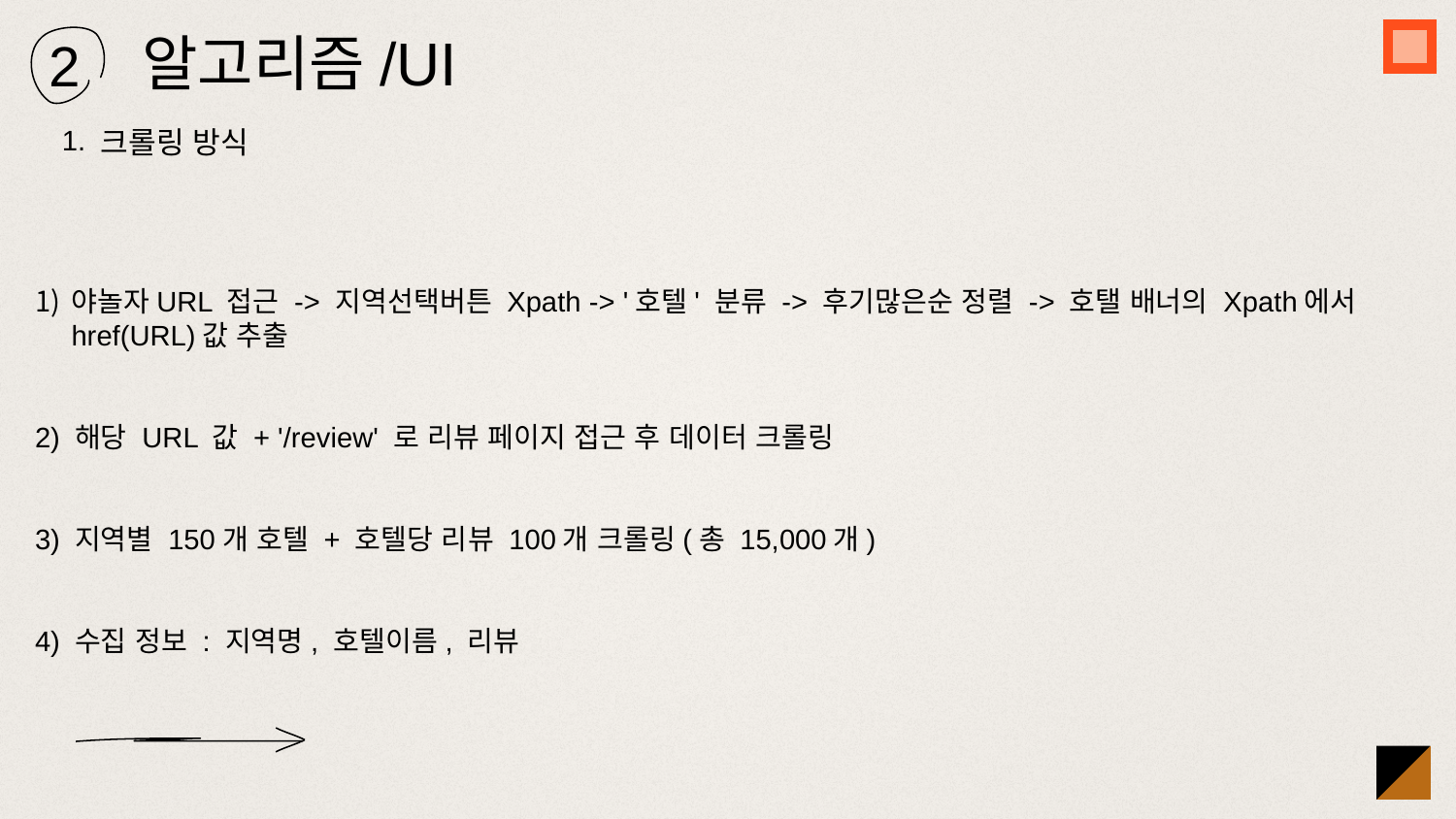

# 알고리즘/UI

2
크롤링 방식
1.

야놀자URL 접근 -> 지역선택버튼 Xpath -> '호텔' 분류 -> 후기많은순 정렬 -> 호탤 배너의 Xpath에서 href(URL)값 추출

2) 해당 URL 값 + '/review' 로 리뷰 페이지 접근 후 데이터 크롤링

3) 지역별 150개 호텔 + 호텔당 리뷰 100개 크롤링(총 15,000개)

4) 수집 정보 : 지역명, 호텔이름, 리뷰